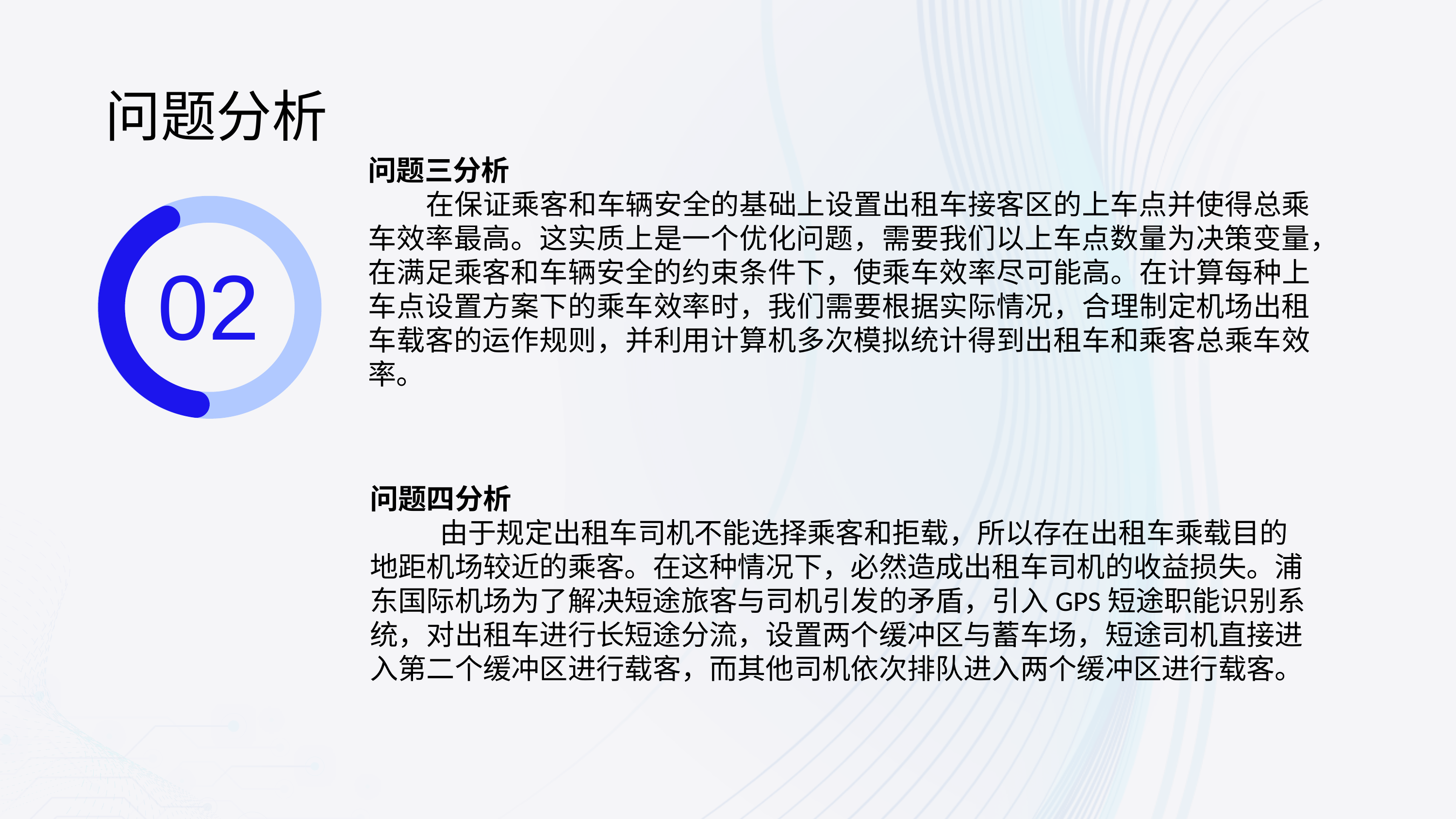

问题分析
问题三分析
    在保证乘客和车辆安全的基础上设置出租车接客区的上车点并使得总乘车效率最高。这实质上是一个优化问题，需要我们以上车点数量为决策变量，在满足乘客和车辆安全的约束条件下，使乘车效率尽可能高。在计算每种上车点设置方案下的乘车效率时，我们需要根据实际情况，合理制定机场出租车载客的运作规则，并利用计算机多次模拟统计得到出租车和乘客总乘车效率。

02
问题四分析
          由于规定出租车司机不能选择乘客和拒载，所以存在出租车乘载目的地距机场较近的乘客。在这种情况下，必然造成出租车司机的收益损失。浦东国际机场为了解决短途旅客与司机引发的矛盾，引入GPS短途职能识别系统，对出租车进行长短途分流，设置两个缓冲区与蓄车场，短途司机直接进入第二个缓冲区进行载客，而其他司机依次排队进入两个缓冲区进行载客。